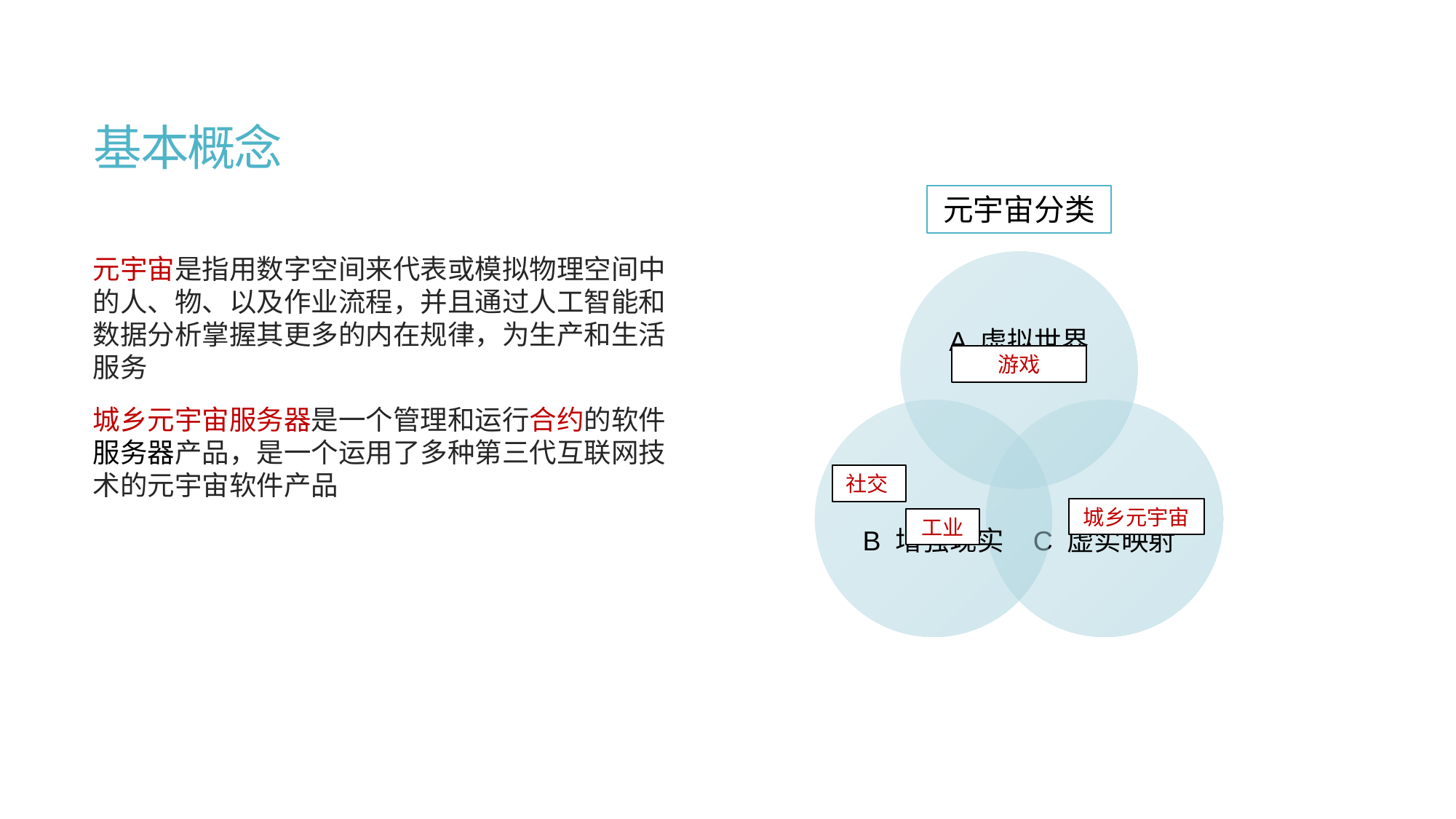

# 基本概念
元宇宙分类
元宇宙是指用数字空间来代表或模拟物理空间中的人、物、以及作业流程，并且通过人工智能和数据分析掌握其更多的内在规律，为生产和生活服务
城乡元宇宙服务器是一个管理和运行合约的软件服务器产品，是一个运用了多种第三代互联网技术的元宇宙软件产品
A 虚拟世界
C 虚实映射
B 增强现实
游戏
社交
城乡元宇宙
工业